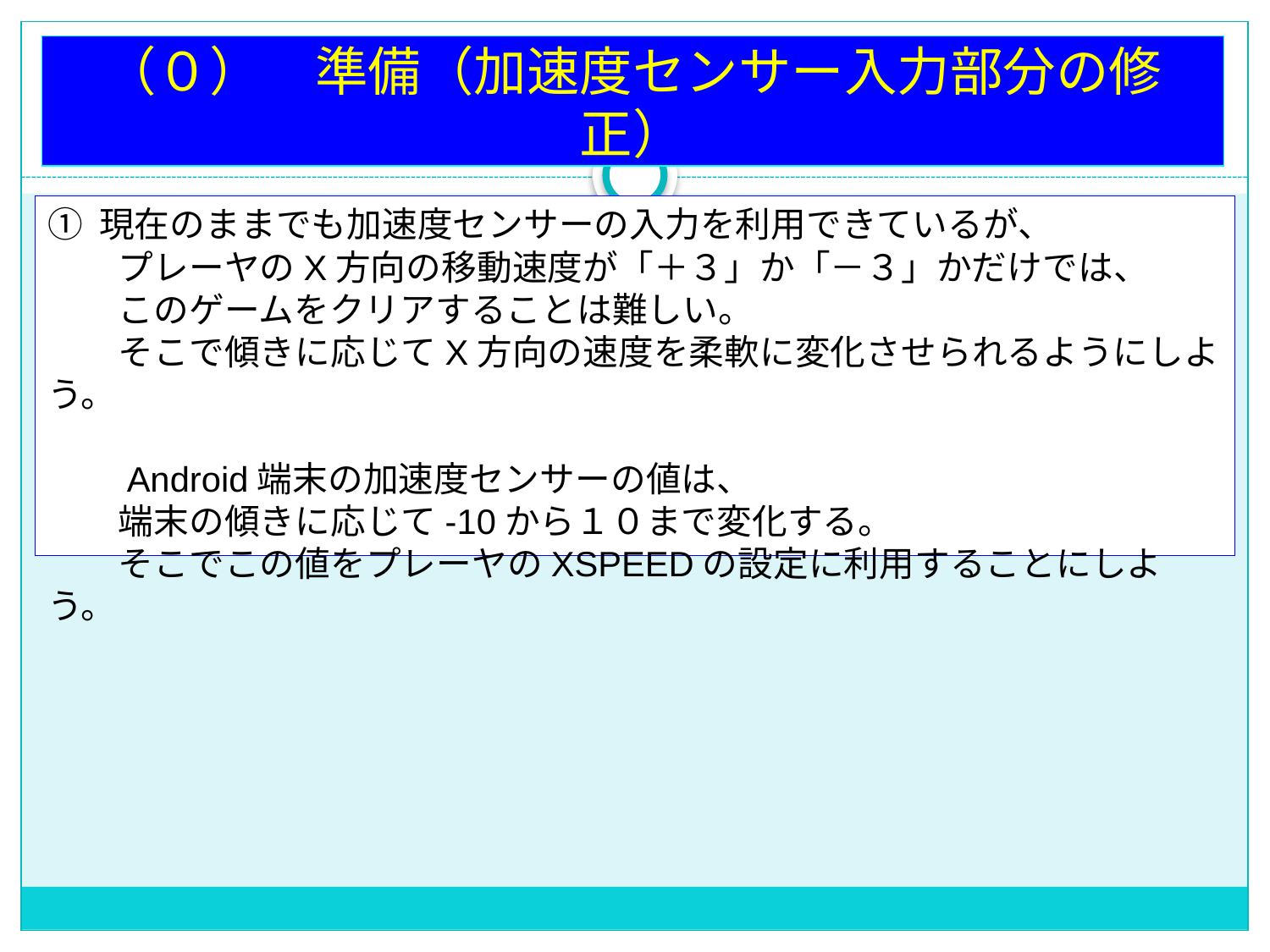

（０）　準備（加速度センサー入力部分の修正）
① 現在のままでも加速度センサーの入力を利用できているが、
　　プレーヤのX方向の移動速度が「＋３」か「－３」かだけでは、
　　このゲームをクリアすることは難しい。
　　そこで傾きに応じてX方向の速度を柔軟に変化させられるようにしよう。

　　Android端末の加速度センサーの値は、
　　端末の傾きに応じて-10から１０まで変化する。
　　そこでこの値をプレーヤのXSPEEDの設定に利用することにしよう。